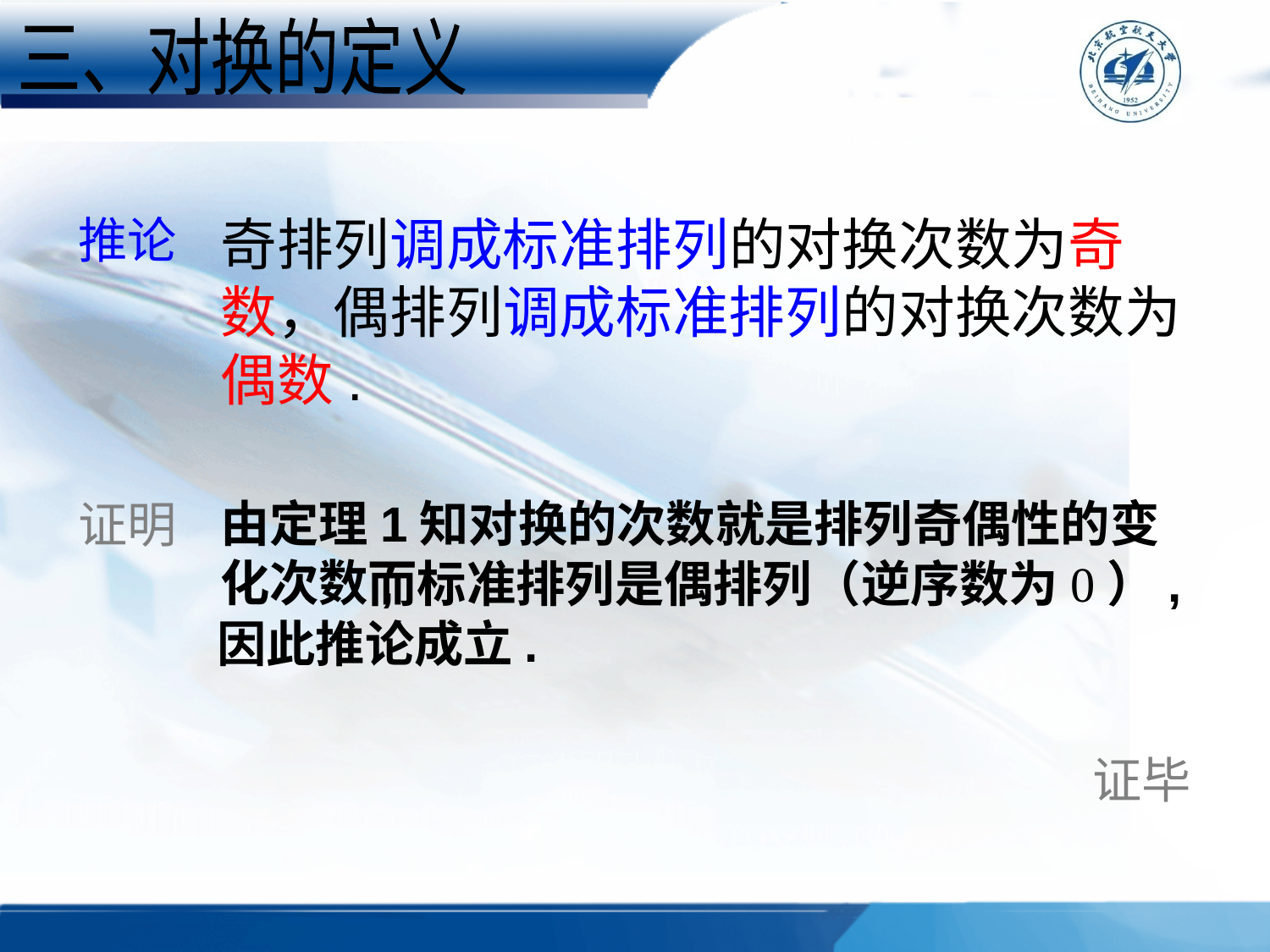

三、对换的定义
推论
奇排列调成标准排列的对换次数为奇数，偶排列调成标准排列的对换次数为偶数.
证明
由定理1知对换的次数就是排列奇偶性的变化次数,
而标准排列是偶排列（逆序数为0）,
因此推论成立.
证毕